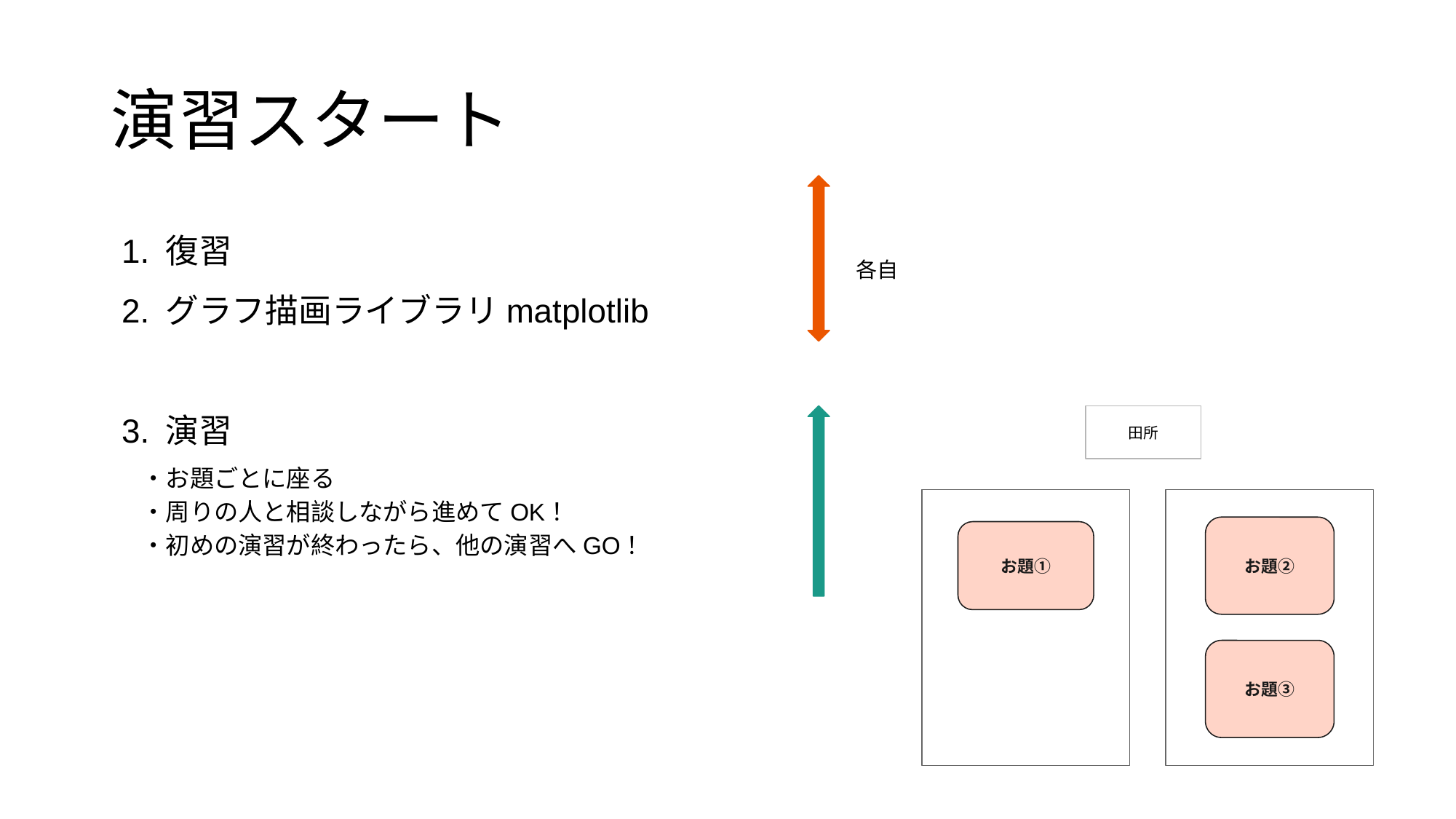

# 演習スタート

復習
グラフ描画ライブラリmatplotlib
演習

各自
田所

・お題ごとに座る
・周りの人と相談しながら進めてOK！
・初めの演習が終わったら、他の演習へGO！

お題②
お題①
お題③